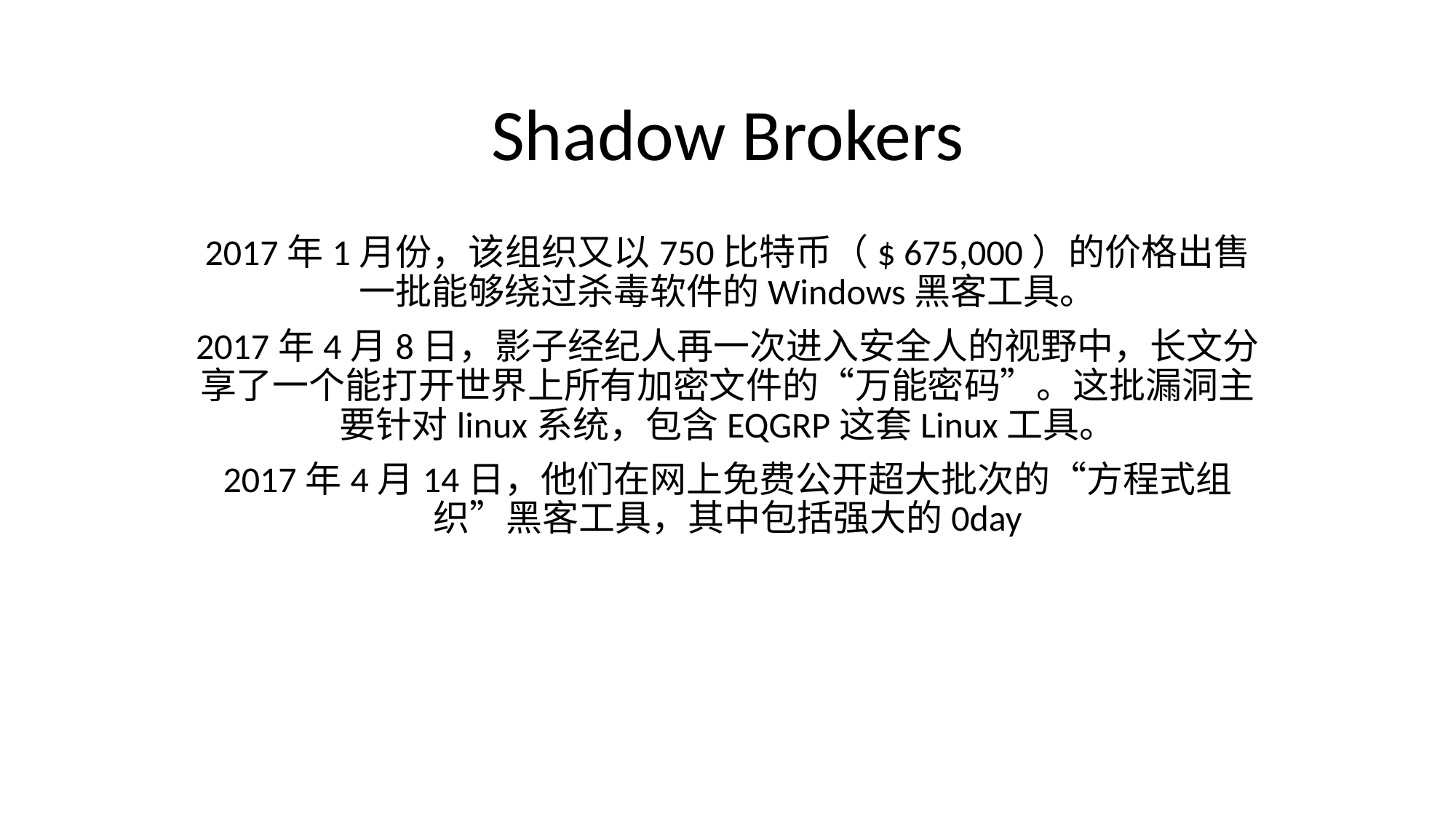

# Shadow Brokers
2017年1月份，该组织又以750比特币（$ 675,000）的价格出售一批能够绕过杀毒软件的Windows黑客工具。
2017年4月8日，影子经纪人再一次进入安全人的视野中，长文分享了一个能打开世界上所有加密文件的“万能密码”。这批漏洞主要针对linux系统，包含EQGRP这套Linux工具。
2017年4月14日，他们在网上免费公开超大批次的“方程式组织”黑客工具，其中包括强大的0day